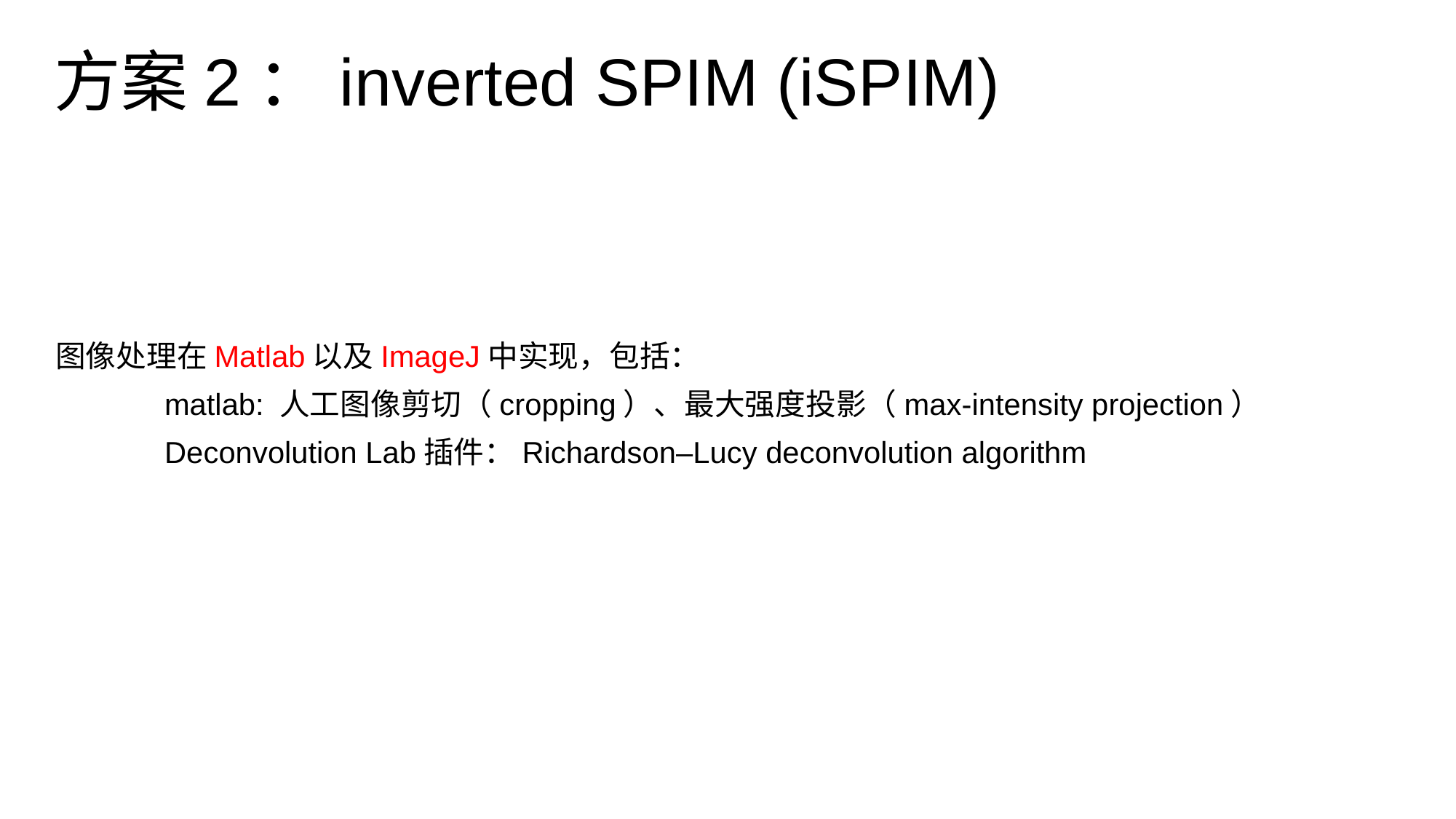

# 方案2：inverted SPIM (iSPIM)
图像处理在Matlab以及ImageJ中实现，包括：
	matlab: 人工图像剪切（cropping）、最大强度投影（max-intensity projection）
	Deconvolution Lab插件：Richardson–Lucy deconvolution algorithm